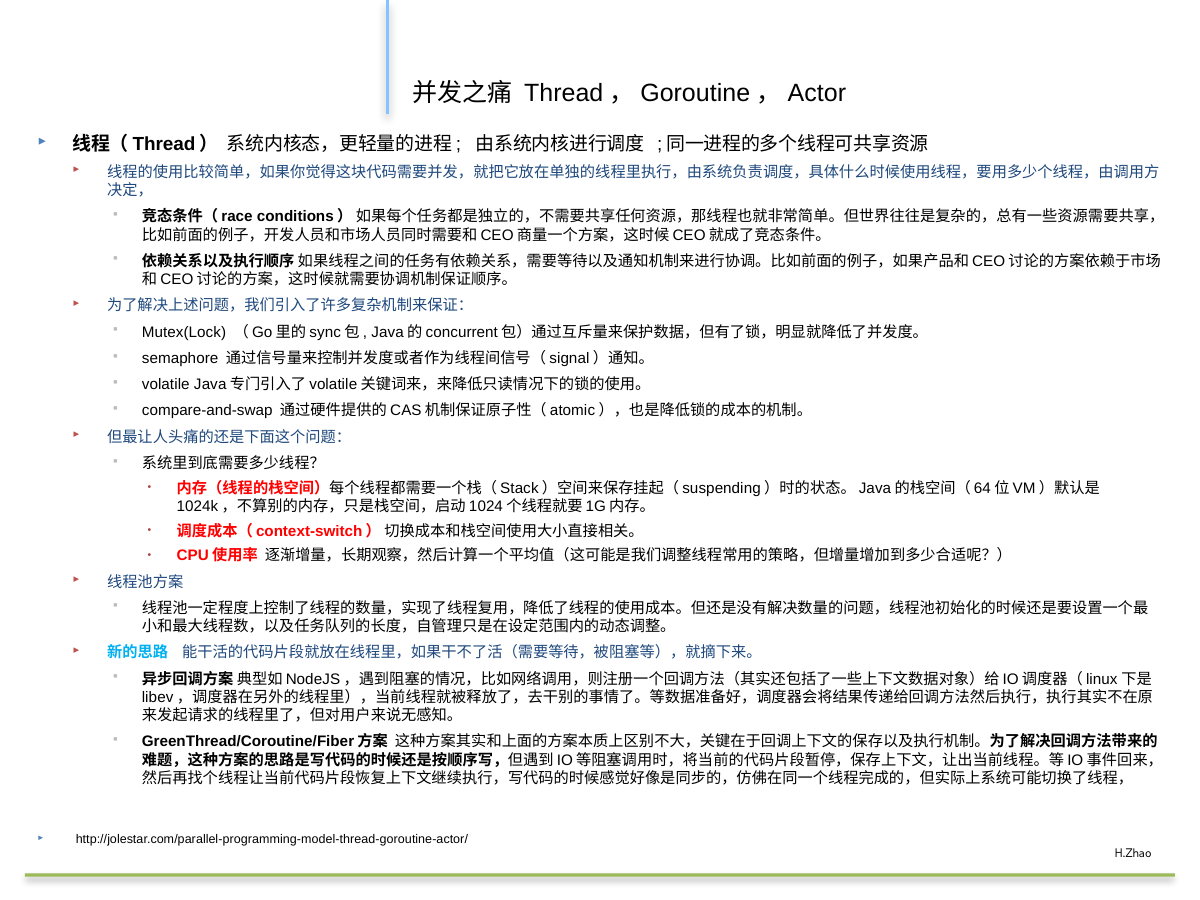

#
并发之痛 Thread，Goroutine，Actor
线程（Thread）  系统内核态，更轻量的进程;  由系统内核进行调度  ;同一进程的多个线程可共享资源
线程的使用比较简单，如果你觉得这块代码需要并发，就把它放在单独的线程里执行，由系统负责调度，具体什么时候使用线程，要用多少个线程，由调用方决定，
竞态条件（race conditions） 如果每个任务都是独立的，不需要共享任何资源，那线程也就非常简单。但世界往往是复杂的，总有一些资源需要共享，比如前面的例子，开发人员和市场人员同时需要和CEO商量一个方案，这时候CEO就成了竞态条件。
依赖关系以及执行顺序 如果线程之间的任务有依赖关系，需要等待以及通知机制来进行协调。比如前面的例子，如果产品和CEO讨论的方案依赖于市场和CEO讨论的方案，这时候就需要协调机制保证顺序。
为了解决上述问题，我们引入了许多复杂机制来保证：
Mutex(Lock) （Go里的sync包, Java的concurrent包）通过互斥量来保护数据，但有了锁，明显就降低了并发度。
semaphore 通过信号量来控制并发度或者作为线程间信号（signal）通知。
volatile Java专门引入了volatile关键词来，来降低只读情况下的锁的使用。
compare-and-swap 通过硬件提供的CAS机制保证原子性（atomic），也是降低锁的成本的机制。
但最让人头痛的还是下面这个问题：
系统里到底需要多少线程？
内存（线程的栈空间）每个线程都需要一个栈（Stack）空间来保存挂起（suspending）时的状态。Java的栈空间（64位VM）默认是1024k，不算别的内存，只是栈空间，启动1024个线程就要1G内存。
调度成本（context-switch） 切换成本和栈空间使用大小直接相关。
CPU使用率  逐渐增量，长期观察，然后计算一个平均值（这可能是我们调整线程常用的策略，但增量增加到多少合适呢？）
线程池方案
线程池一定程度上控制了线程的数量，实现了线程复用，降低了线程的使用成本。但还是没有解决数量的问题，线程池初始化的时候还是要设置一个最小和最大线程数，以及任务队列的长度，自管理只是在设定范围内的动态调整。
新的思路    能干活的代码片段就放在线程里，如果干不了活（需要等待，被阻塞等），就摘下来。
异步回调方案 典型如NodeJS，遇到阻塞的情况，比如网络调用，则注册一个回调方法（其实还包括了一些上下文数据对象）给IO调度器（linux下是libev，调度器在另外的线程里），当前线程就被释放了，去干别的事情了。等数据准备好，调度器会将结果传递给回调方法然后执行，执行其实不在原来发起请求的线程里了，但对用户来说无感知。
GreenThread/Coroutine/Fiber方案  这种方案其实和上面的方案本质上区别不大，关键在于回调上下文的保存以及执行机制。为了解决回调方法带来的难题，这种方案的思路是写代码的时候还是按顺序写，但遇到IO等阻塞调用时，将当前的代码片段暂停，保存上下文，让出当前线程。等IO事件回来，然后再找个线程让当前代码片段恢复上下文继续执行，写代码的时候感觉好像是同步的，仿佛在同一个线程完成的，但实际上系统可能切换了线程，
http://jolestar.com/parallel-programming-model-thread-goroutine-actor/